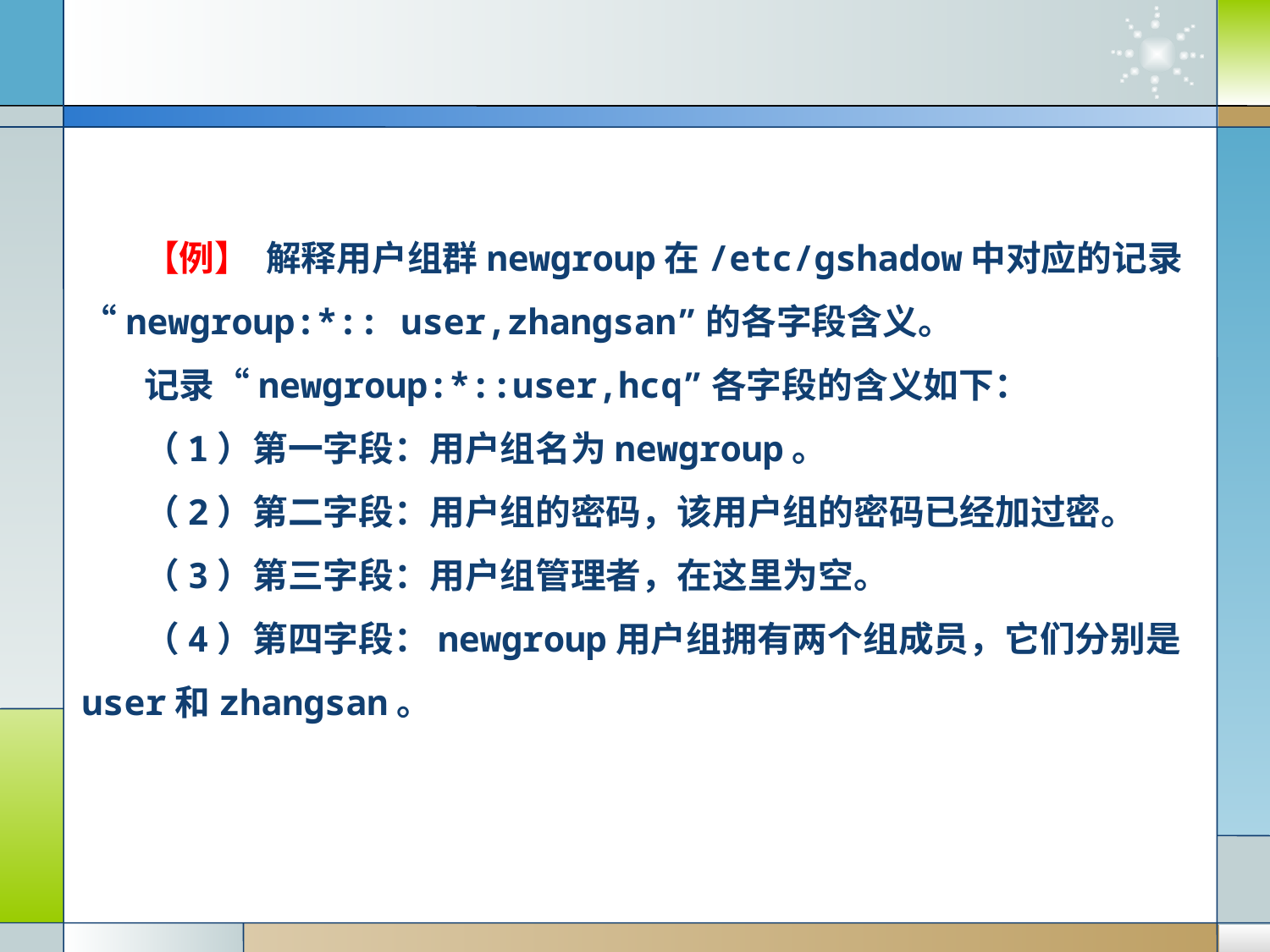

【例】  解释用户组群newgroup在/etc/gshadow中对应的记录“newgroup:*:: user,zhangsan”的各字段含义。
记录“newgroup:*::user,hcq”各字段的含义如下：
（1）第一字段：用户组名为newgroup。
（2）第二字段：用户组的密码，该用户组的密码已经加过密。
（3）第三字段：用户组管理者，在这里为空。
（4）第四字段：newgroup用户组拥有两个组成员，它们分别是user和zhangsan。